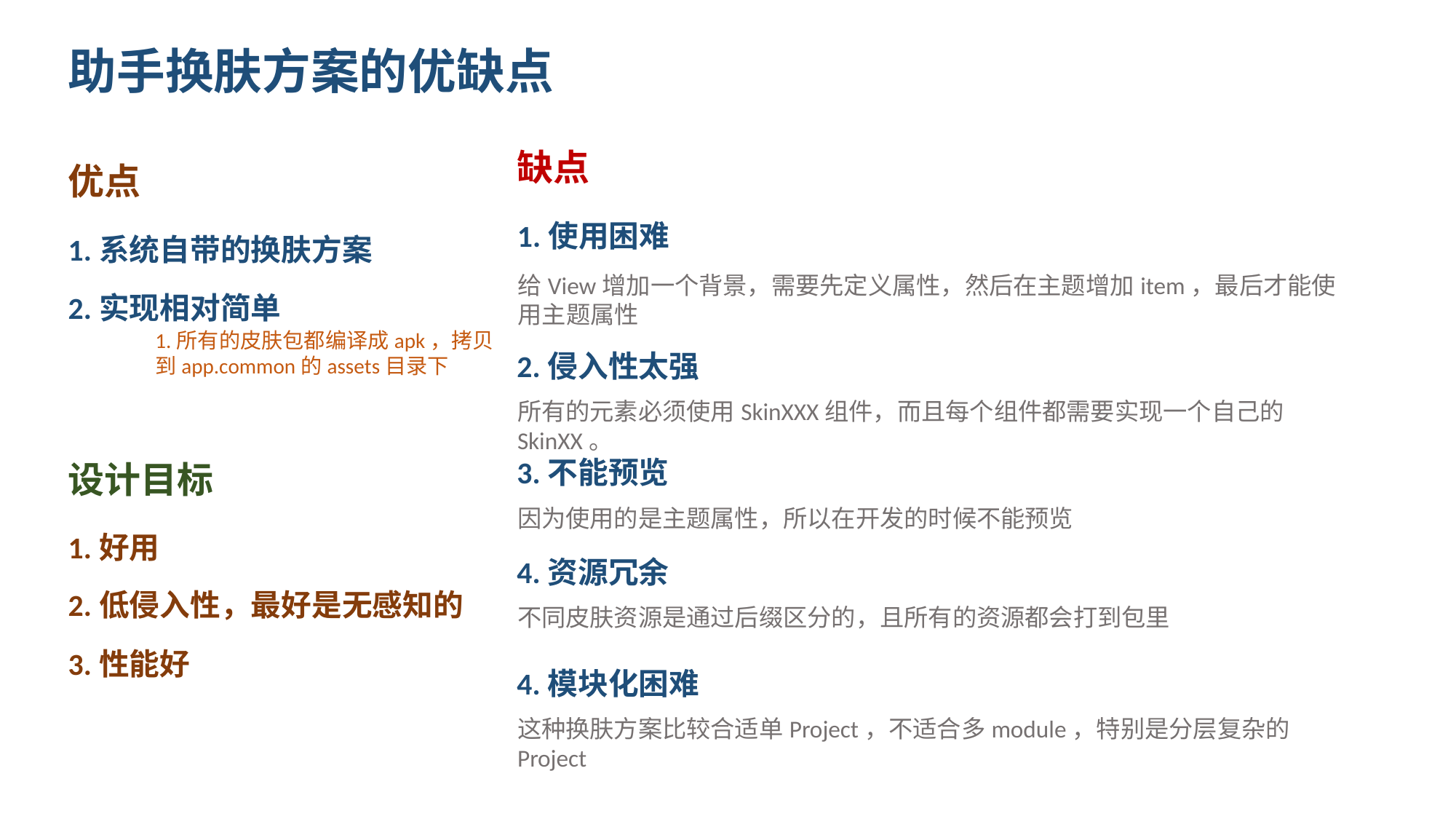

助手换肤方案的优缺点
缺点
1.使用困难
给View增加一个背景，需要先定义属性，然后在主题增加item，最后才能使用主题属性
2.侵入性太强
所有的元素必须使用SkinXXX组件，而且每个组件都需要实现一个自己的SkinXX。
3.不能预览
因为使用的是主题属性，所以在开发的时候不能预览
4.资源冗余
不同皮肤资源是通过后缀区分的，且所有的资源都会打到包里
4.模块化困难
这种换肤方案比较合适单Project，不适合多module，特别是分层复杂的Project
优点
1.系统自带的换肤方案
2.实现相对简单
1.所有的皮肤包都编译成apk，拷贝到app.common的assets目录下
设计目标
1.好用
2.低侵入性，最好是无感知的
3.性能好